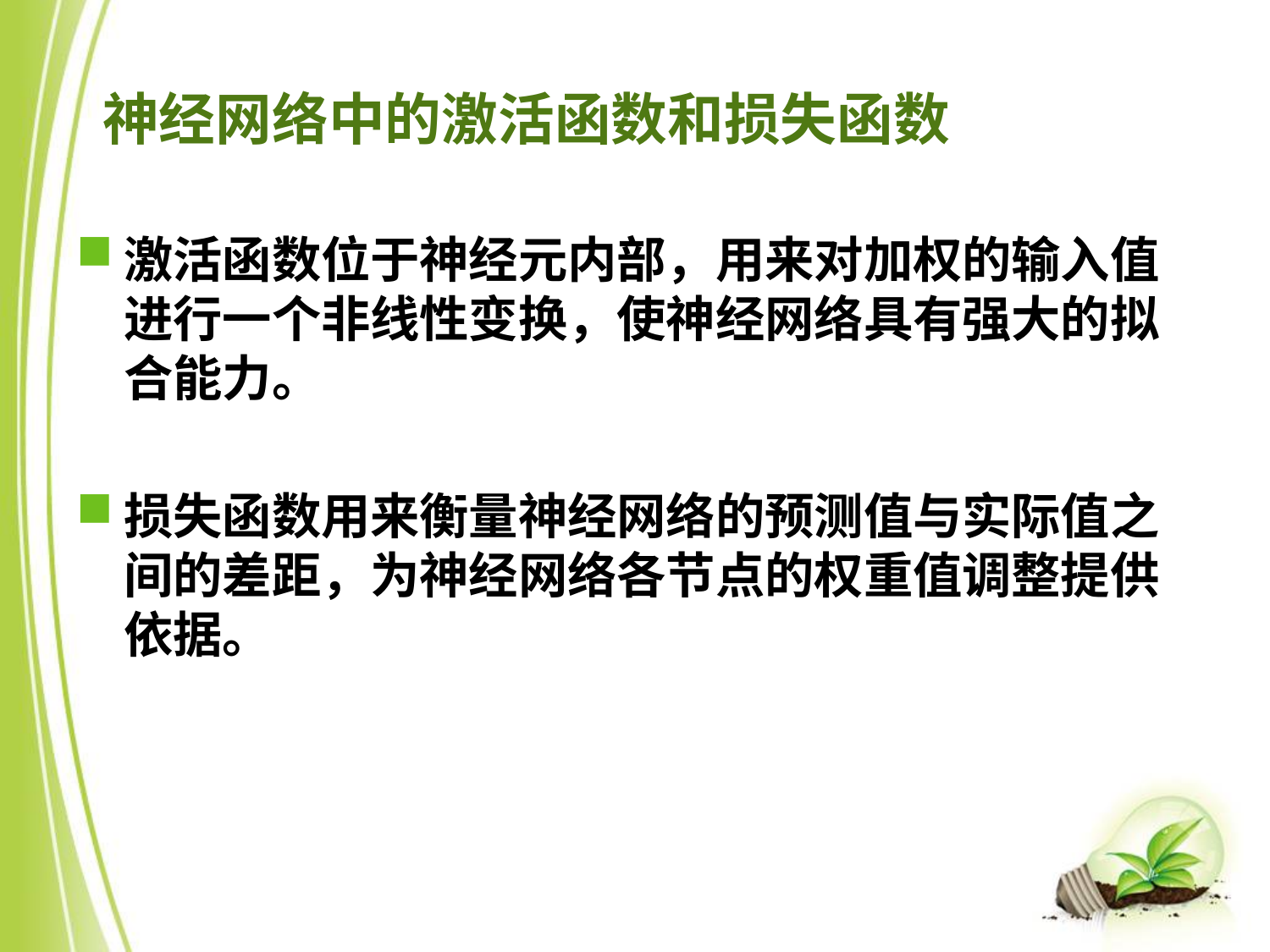

# 神经网络中的激活函数和损失函数
激活函数位于神经元内部，用来对加权的输入值进行一个非线性变换，使神经网络具有强大的拟合能力。

损失函数用来衡量神经网络的预测值与实际值之间的差距，为神经网络各节点的权重值调整提供依据。